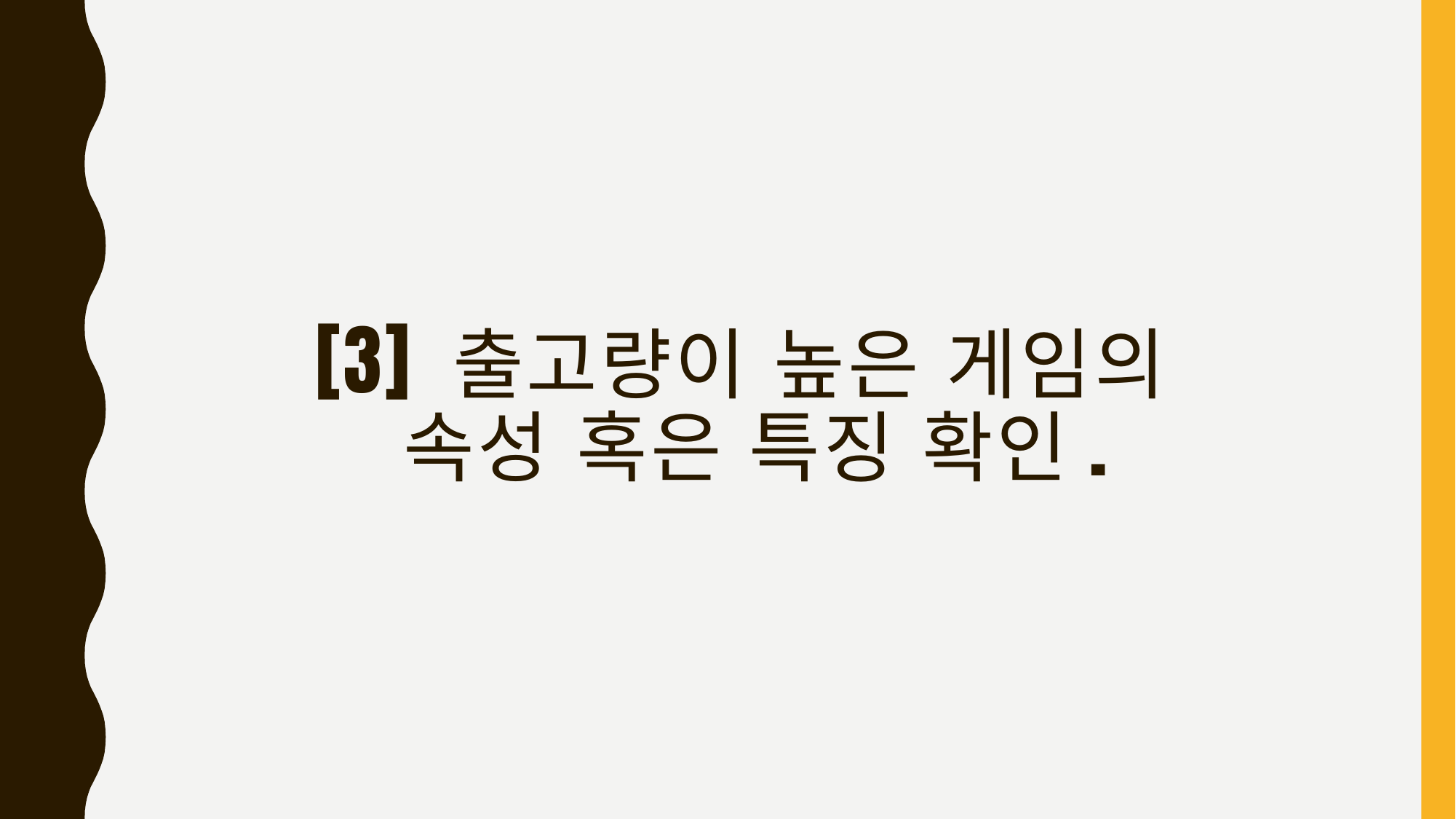

# [3] 출고량이 높은 게임의 속성 혹은 특징 확인.